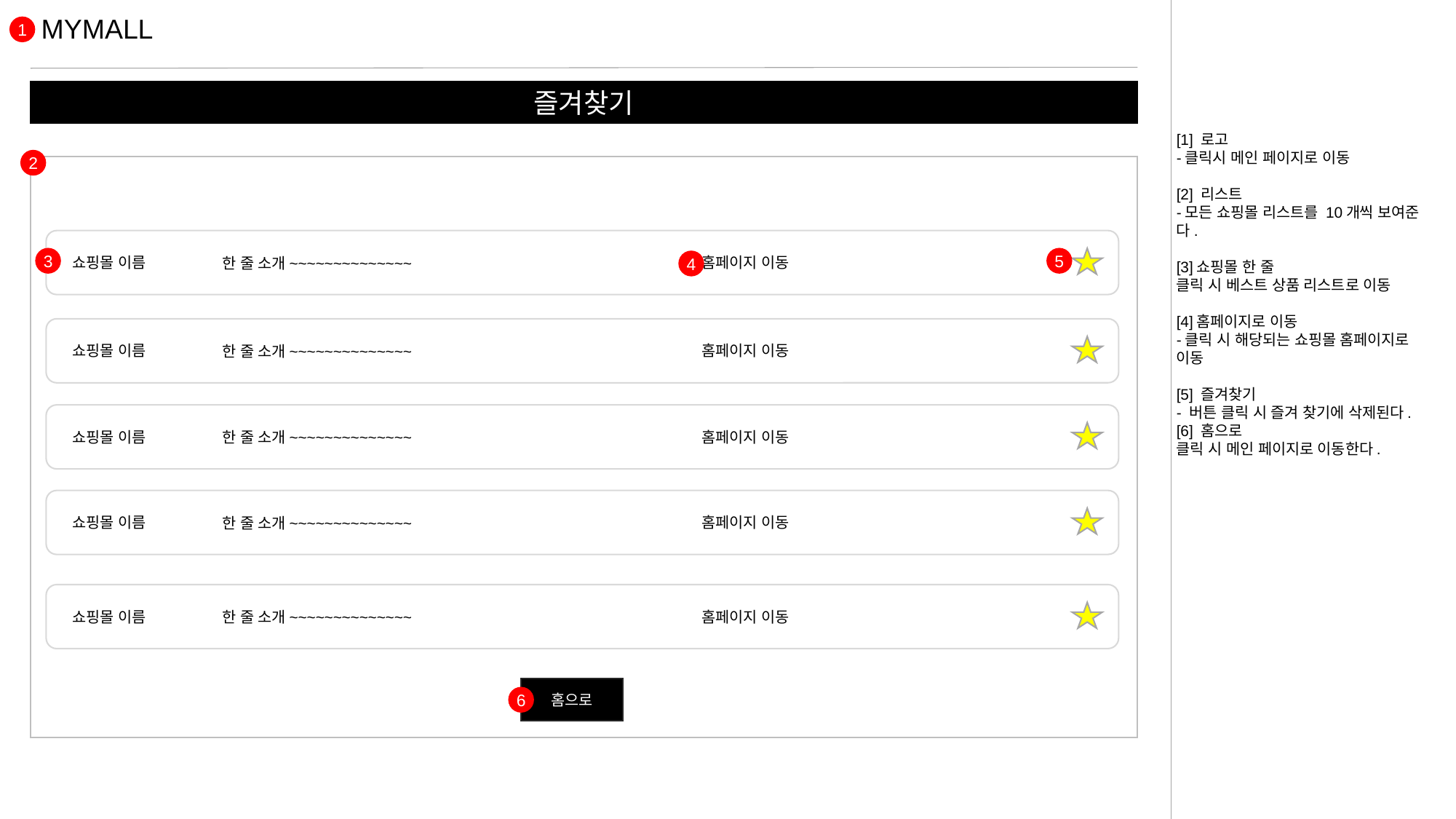

MYMALL
1
즐겨찾기
[1] 로고
-클릭시 메인 페이지로 이동

[2] 리스트
-모든 쇼핑몰 리스트를 10개씩 보여준다.

[3]쇼핑몰 한 줄
클릭 시 베스트 상품 리스트로 이동

[4]홈페이지로 이동
-클릭 시 해당되는 쇼핑몰 홈페이지로 이동

[5] 즐겨찾기
- 버튼 클릭 시 즐겨 찾기에 삭제된다.
[6] 홈으로
클릭 시 메인 페이지로 이동한다.
2

3
홈페이지 이동
5
쇼핑몰 이름

한 줄 소개~~~~~~~~~~~~~~
4

홈페이지 이동
쇼핑몰 이름

한 줄 소개~~~~~~~~~~~~~~

홈페이지 이동
쇼핑몰 이름

한 줄 소개~~~~~~~~~~~~~~

홈페이지 이동
쇼핑몰 이름

한 줄 소개~~~~~~~~~~~~~~

홈페이지 이동
쇼핑몰 이름

한 줄 소개~~~~~~~~~~~~~~
홈으로
6